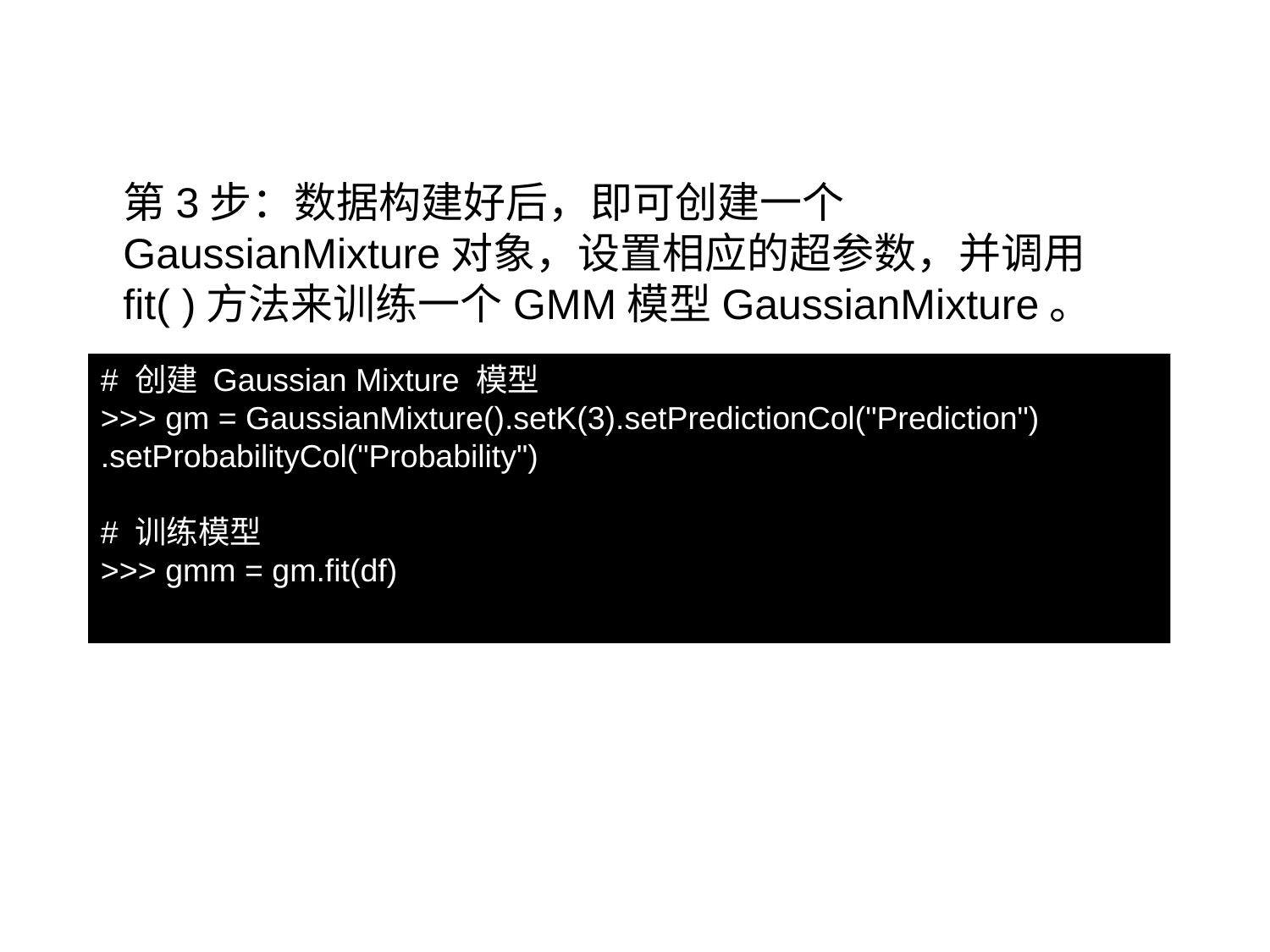

9.8.2 GMM 聚类算法
第3步：数据构建好后，即可创建一个GaussianMixture对象，设置相应的超参数，并调用fit( )方法来训练一个GMM模型GaussianMixture。
# 创建 Gaussian Mixture 模型
>>> gm = GaussianMixture().setK(3).setPredictionCol("Prediction")
.setProbabilityCol("Probability")

# 训练模型
>>> gmm = gm.fit(df)